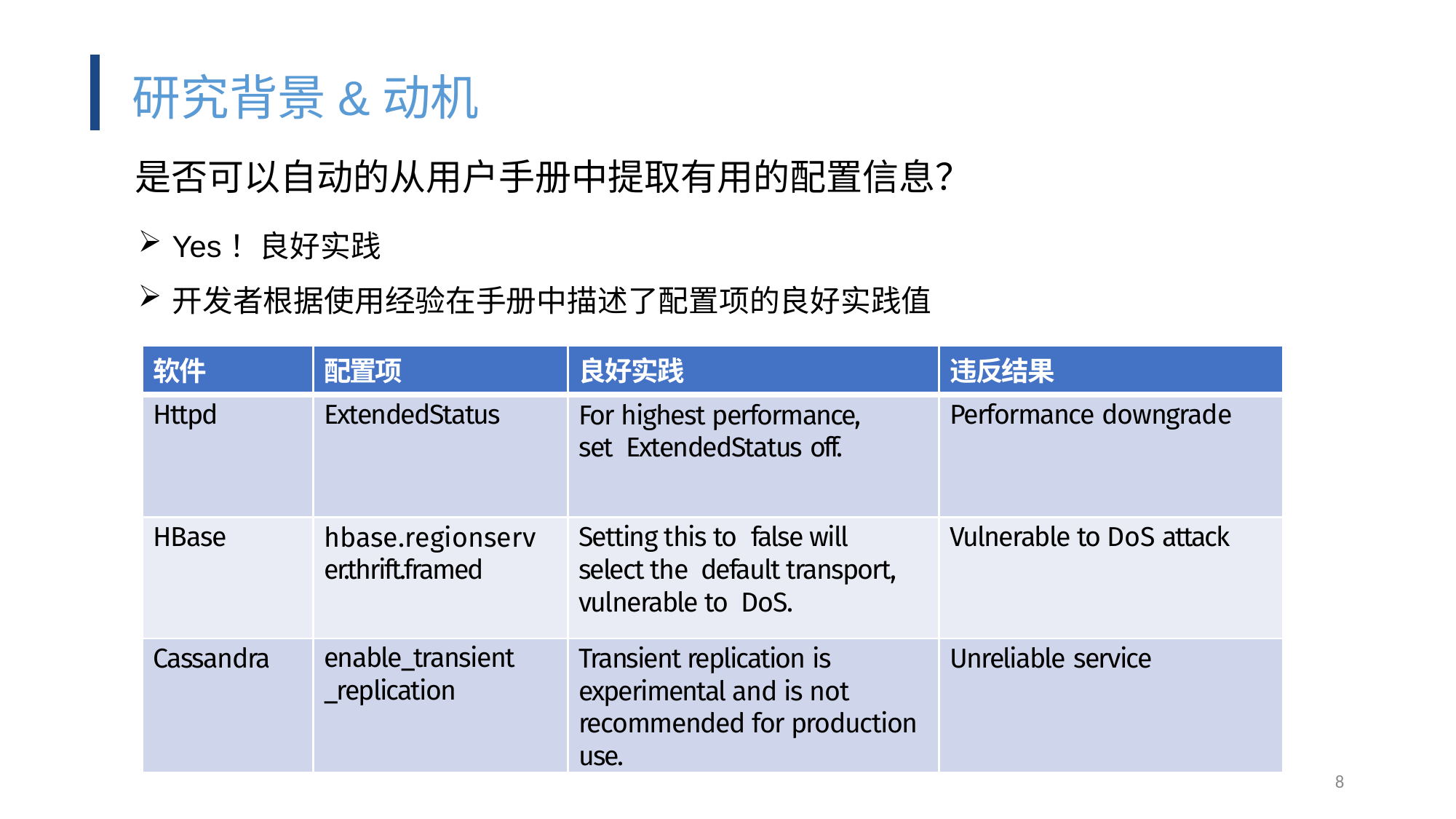

研究背景&动机
是否可以自动的从用户手册中提取有用的配置信息？
Yes！良好实践
开发者根据使用经验在手册中描述了配置项的良好实践值
| 软件 | 配置项 | 良好实践 | 违反结果 |
| --- | --- | --- | --- |
| Httpd | ExtendedStatus | For highest performance, set ExtendedStatus off. | Performance downgrade |
| HBase | hbase.regionserv er.thrift.framed | Setting this to false will select the default transport, vulnerable to DoS. | Vulnerable to DoS attack |
| Cassandra | enable\_transient \_replication | Transient replication is experimental and is not recommended for production use. | Unreliable service |
8